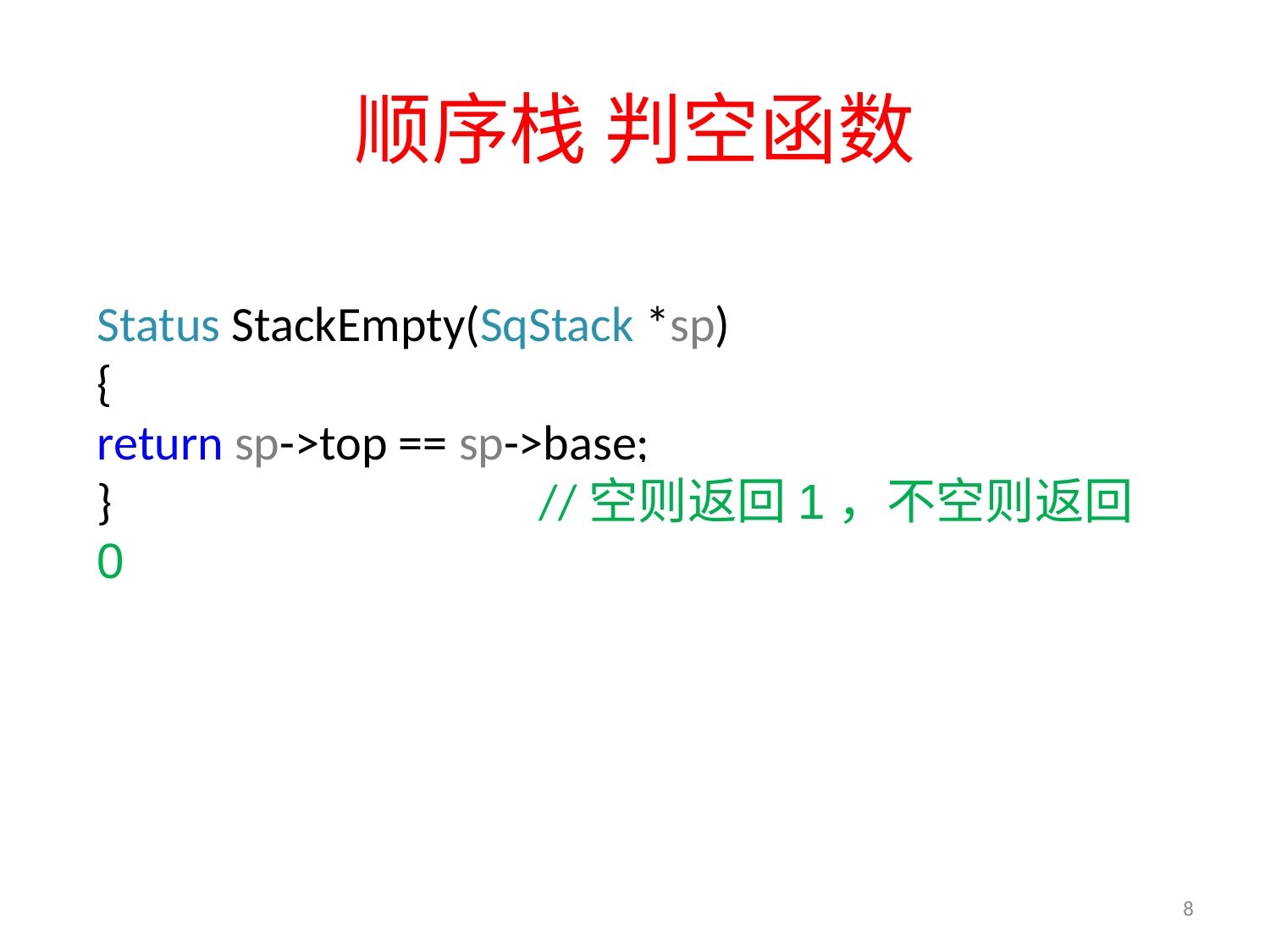

# 顺序栈 判空函数
Status StackEmpty(SqStack *sp)
{
return sp->top == sp->base;
}                                      //空则返回1，不空则返回0
8